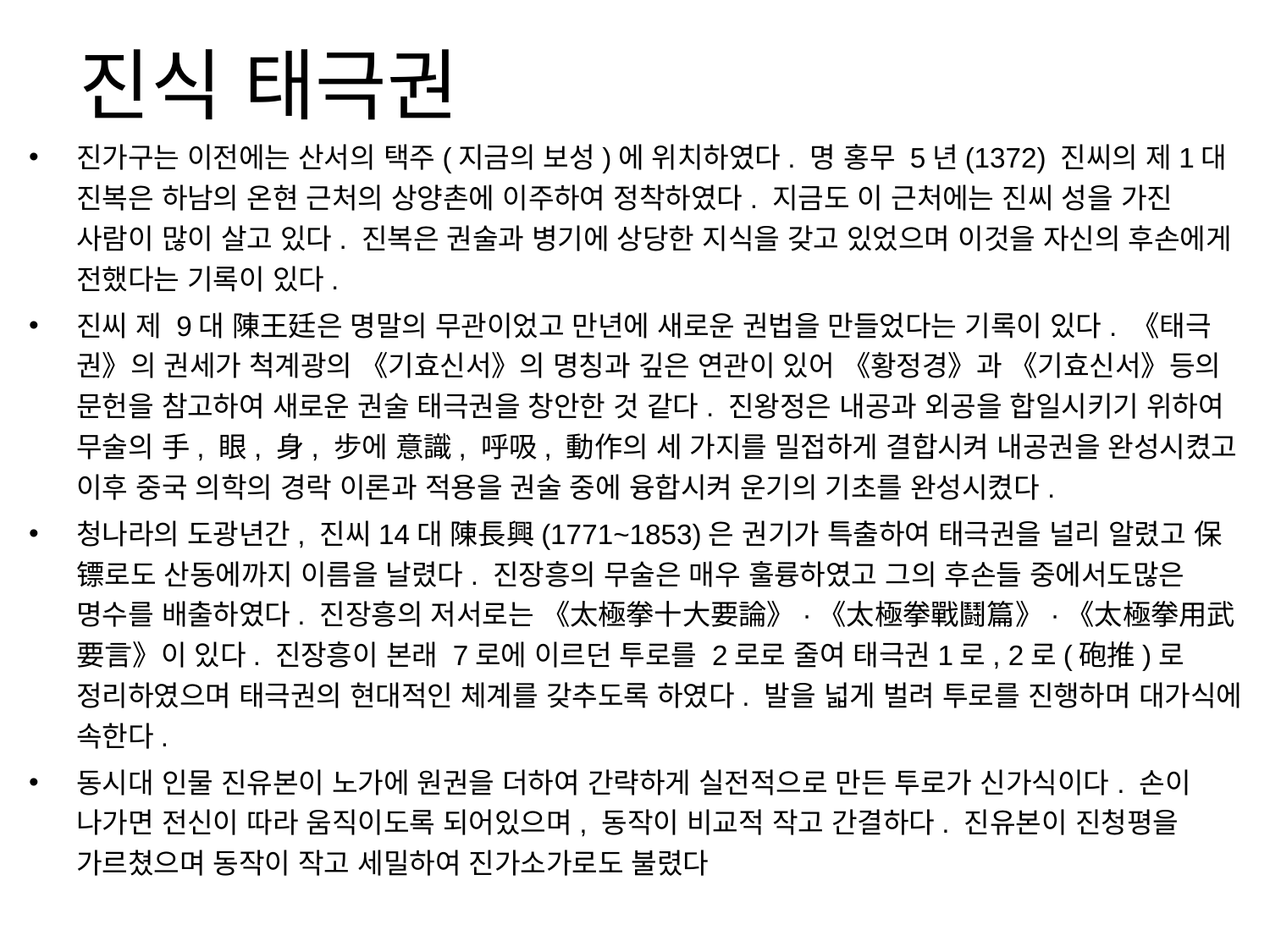

# 진식 태극권
진가구는 이전에는 산서의 택주(지금의 보성)에 위치하였다. 명 홍무 5년(1372) 진씨의 제1대 진복은 하남의 온현 근처의 상양촌에 이주하여 정착하였다. 지금도 이 근처에는 진씨 성을 가진 사람이 많이 살고 있다. 진복은 권술과 병기에 상당한 지식을 갖고 있었으며 이것을 자신의 후손에게 전했다는 기록이 있다.
진씨 제 9대 陳王廷은 명말의 무관이었고 만년에 새로운 권법을 만들었다는 기록이 있다. 《태극권》의 권세가 척계광의 《기효신서》의 명칭과 깊은 연관이 있어 《황정경》과 《기효신서》등의 문헌을 참고하여 새로운 권술 태극권을 창안한 것 같다. 진왕정은 내공과 외공을 합일시키기 위하여 무술의 手, 眼, 身, 步에 意識, 呼吸, 動作의 세 가지를 밀접하게 결합시켜 내공권을 완성시켰고 이후 중국 의학의 경락 이론과 적용을 권술 중에 융합시켜 운기의 기초를 완성시켰다.
청나라의 도광년간, 진씨14대 陳長興(1771~1853)은 권기가 특출하여 태극권을 널리 알렸고 保镖로도 산동에까지 이름을 날렸다. 진장흥의 무술은 매우 훌륭하였고 그의 후손들 중에서도많은 명수를 배출하였다. 진장흥의 저서로는 《太極拳十大要論》·《太極拳戰鬪篇》·《太極拳用武要言》이 있다. 진장흥이 본래 7로에 이르던 투로를 2로로 줄여 태극권1로, 2로(砲推)로 정리하였으며 태극권의 현대적인 체계를 갖추도록 하였다. 발을 넓게 벌려 투로를 진행하며 대가식에 속한다.
동시대 인물 진유본이 노가에 원권을 더하여 간략하게 실전적으로 만든 투로가 신가식이다. 손이 나가면 전신이 따라 움직이도록 되어있으며, 동작이 비교적 작고 간결하다. 진유본이 진청평을 가르쳤으며 동작이 작고 세밀하여 진가소가로도 불렸다